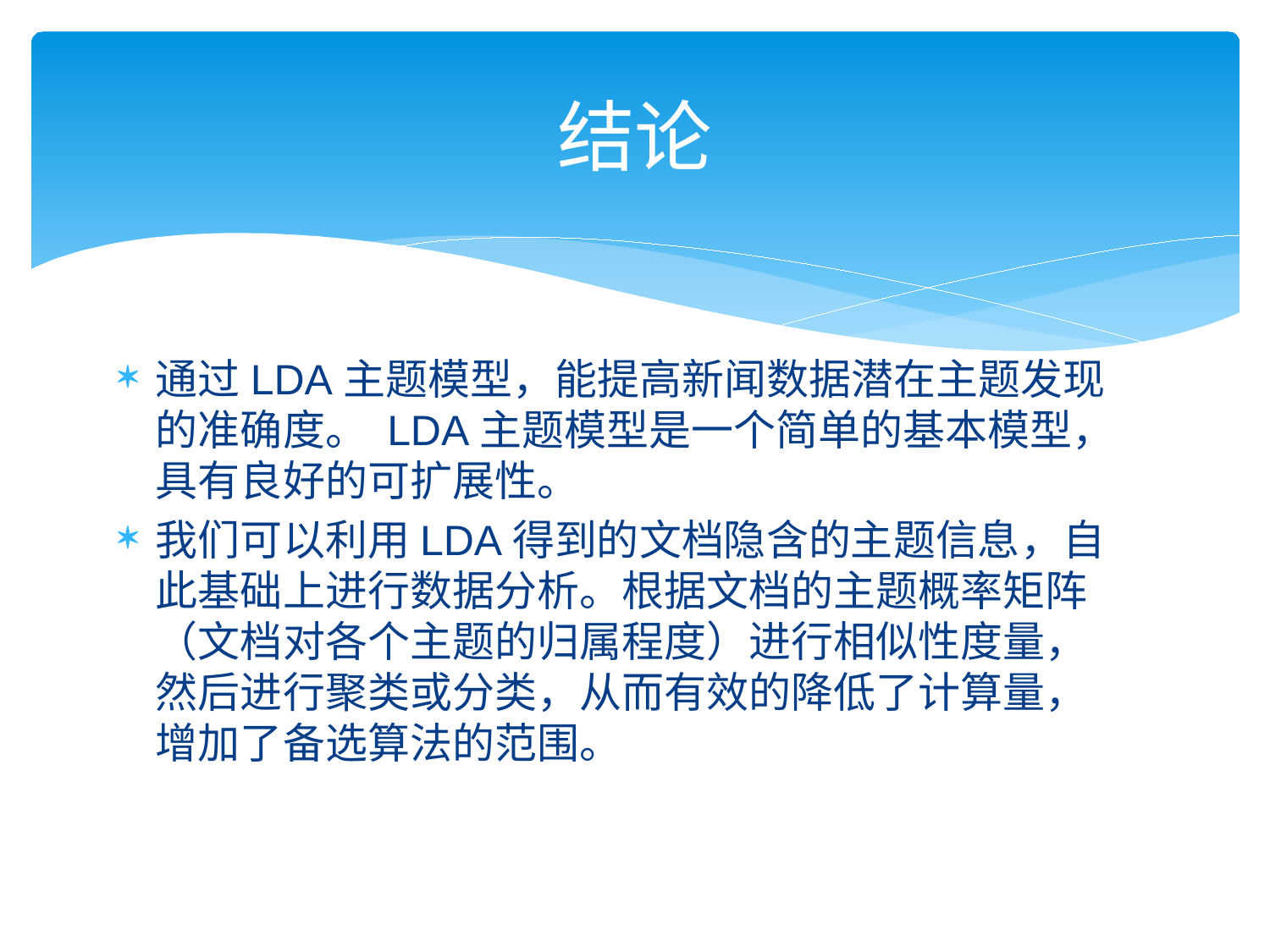

# 结论
通过LDA主题模型，能提高新闻数据潜在主题发现的准确度。 LDA主题模型是一个简单的基本模型，具有良好的可扩展性。
我们可以利用LDA得到的文档隐含的主题信息，自此基础上进行数据分析。根据文档的主题概率矩阵（文档对各个主题的归属程度）进行相似性度量，然后进行聚类或分类，从而有效的降低了计算量，增加了备选算法的范围。